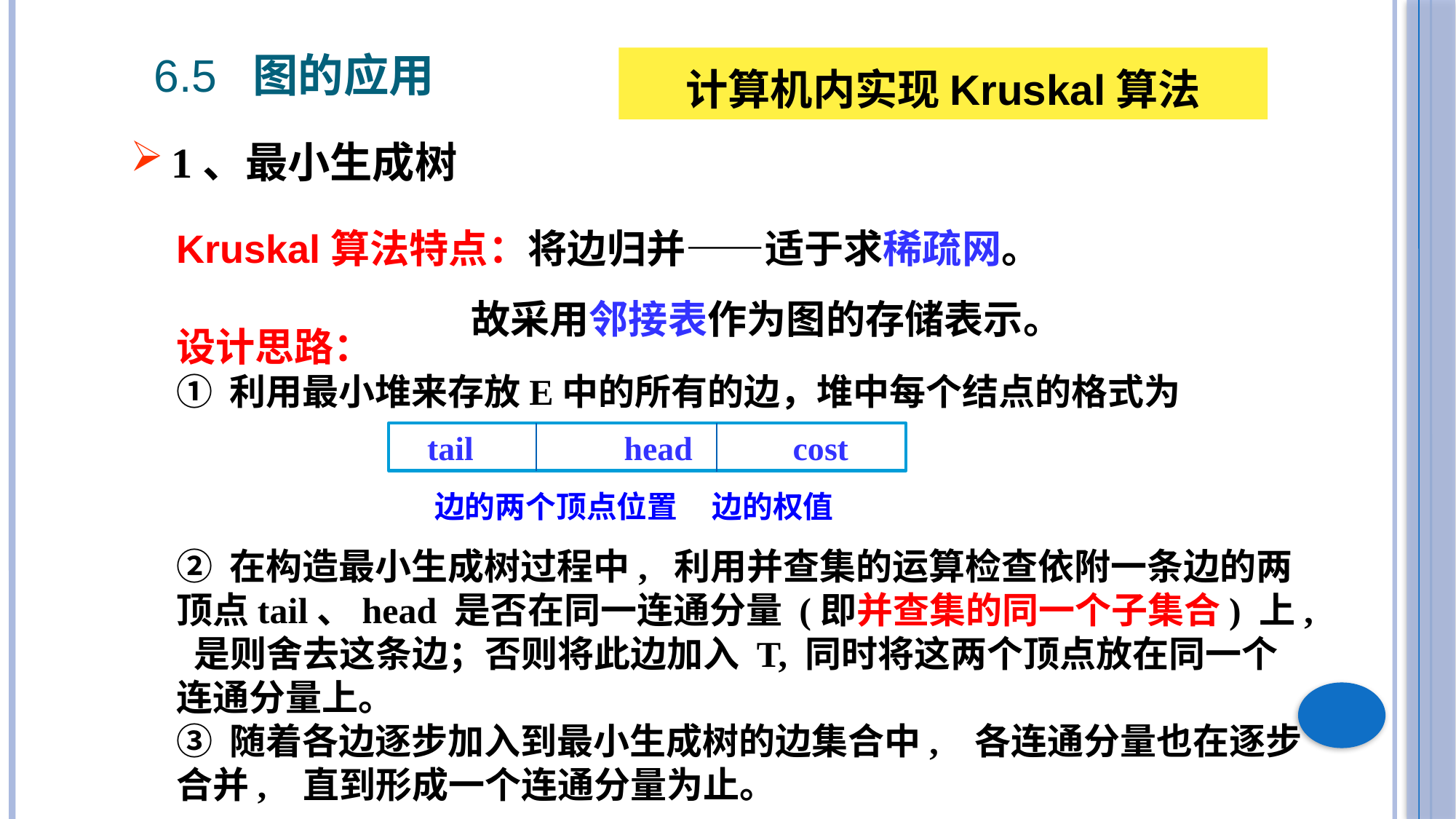

6.5  图的应用
计算机内实现Kruskal算法
1、最小生成树

Kruskal算法特点：将边归并——适于求稀疏网。
                                故采用邻接表作为图的存储表示。
设计思路：
① 利用最小堆来存放E中的所有的边，堆中每个结点的格式为

② 在构造最小生成树过程中,  利用并查集的运算检查依附一条边的两顶点tail、head 是否在同一连通分量 (即并查集的同一个子集合) 上, 是则舍去这条边；否则将此边加入 T, 同时将这两个顶点放在同一个连通分量上。
③ 随着各边逐步加入到最小生成树的边集合中,   各连通分量也在逐步合并,   直到形成一个连通分量为止。

   tail                  head            cost
边的两个顶点位置     边的权值